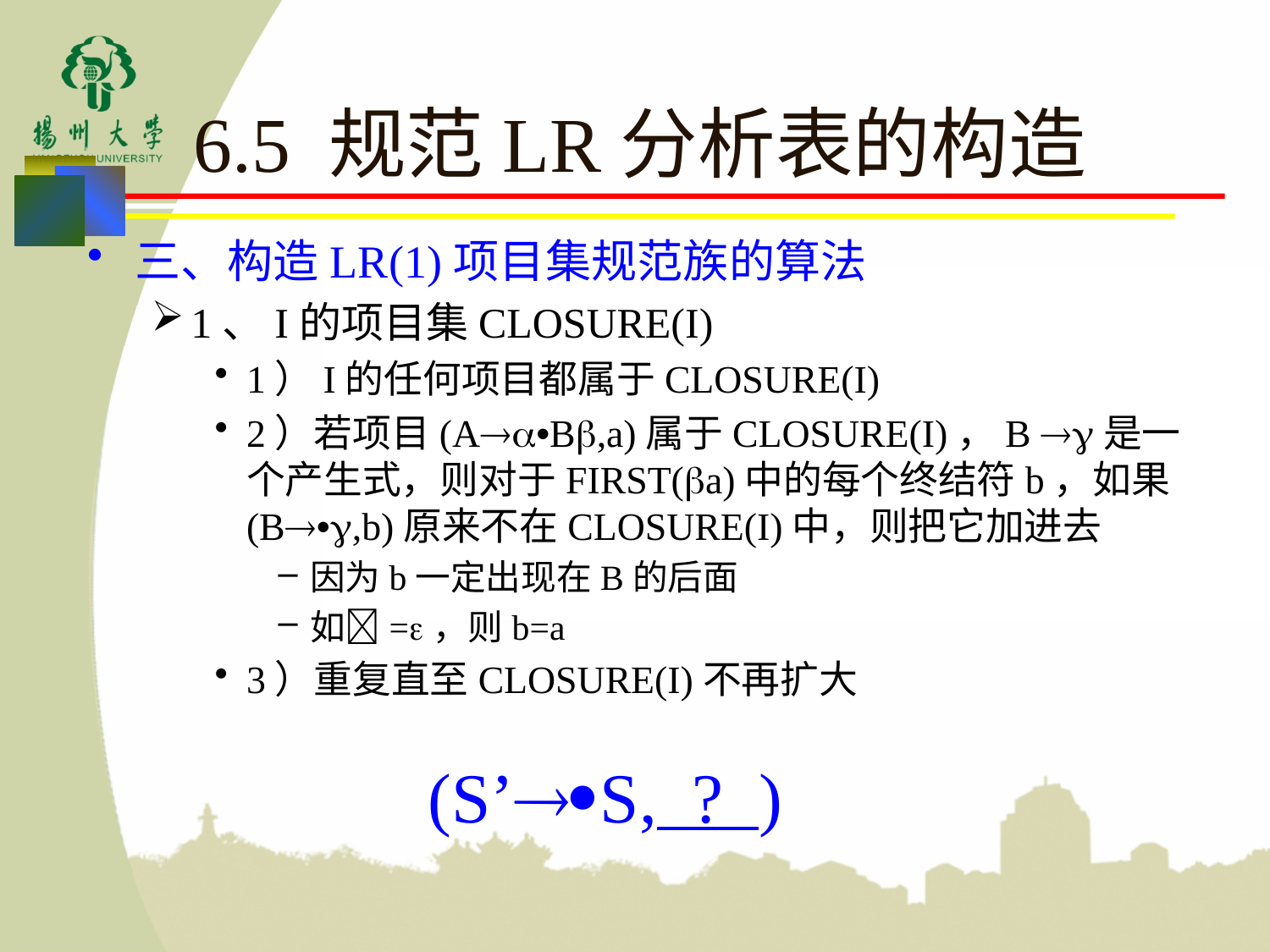

# 6.5 规范LR分析表的构造
三、构造LR(1)项目集规范族的算法
1、I的项目集CLOSURE(I)
1）I的任何项目都属于CLOSURE(I)
2）若项目(A→α•Bβ,a)属于CLOSURE(I)，B →γ是一个产生式，则对于FIRST(βa)中的每个终结符b，如果(B→•γ,b)原来不在CLOSURE(I)中，则把它加进去
因为b一定出现在B的后面
如β=ε，则b=a
3）重复直至CLOSURE(I)不再扩大
(S’→•S,  ?  )

83